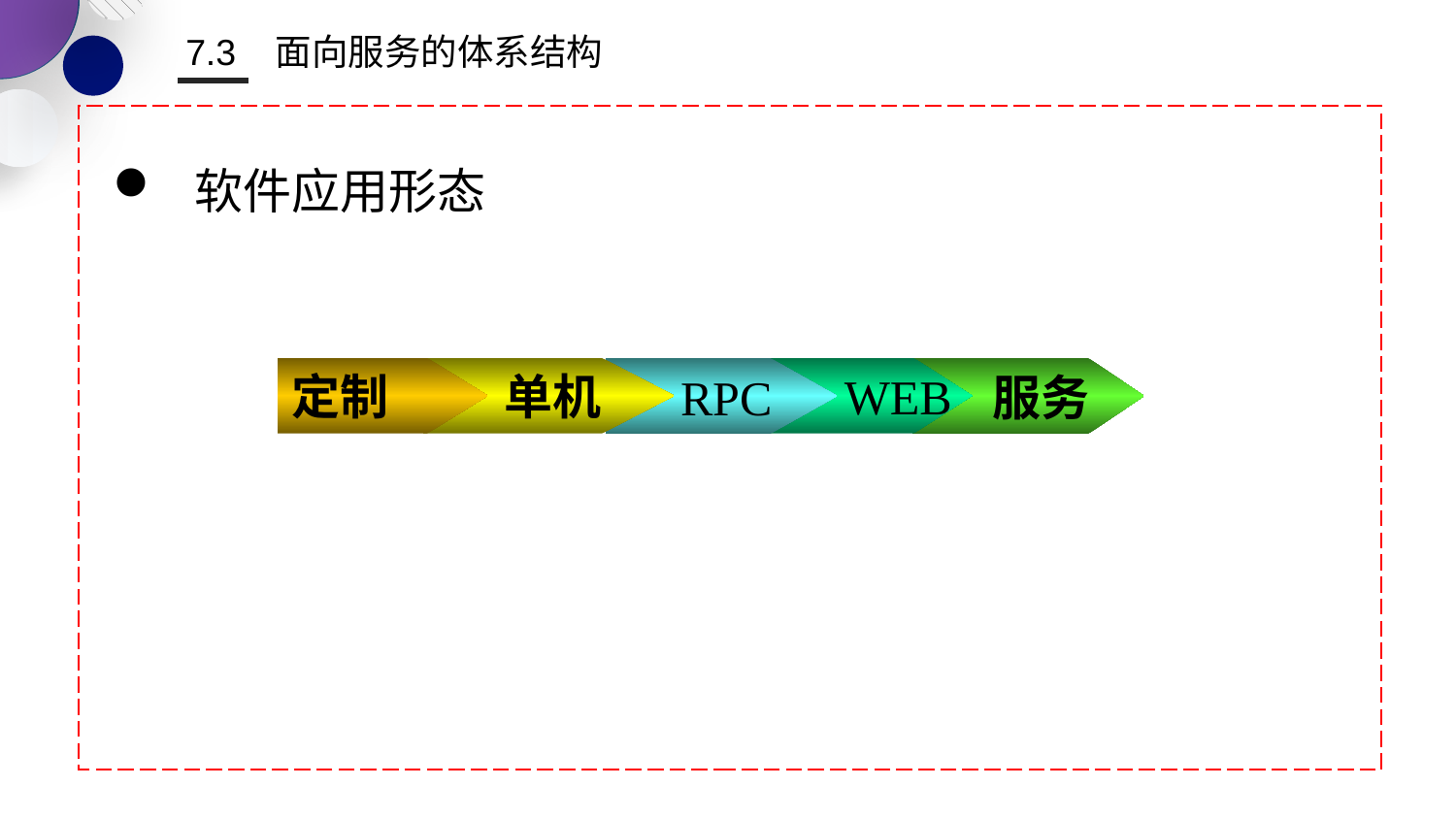

7.3   面向服务的体系结构

  软件应用形态
定制
     单机
     WEB
     RPC
     服务